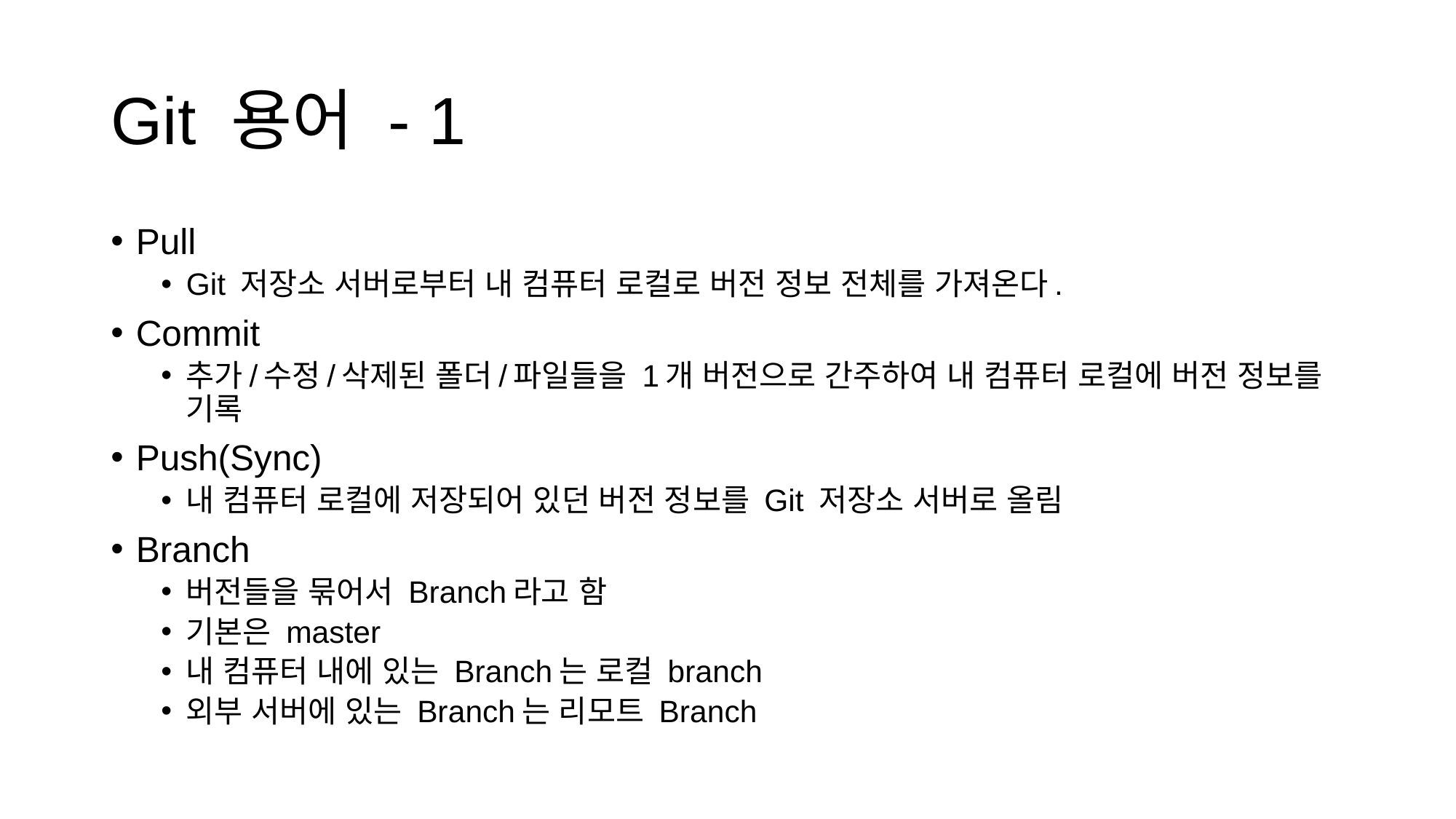

# Git 용어 - 1
Pull
Git 저장소 서버로부터 내 컴퓨터 로컬로 버전 정보 전체를 가져온다.
Commit
추가/수정/삭제된 폴더/파일들을 1개 버전으로 간주하여 내 컴퓨터 로컬에 버전 정보를 기록
Push(Sync)
내 컴퓨터 로컬에 저장되어 있던 버전 정보를 Git 저장소 서버로 올림
Branch
버전들을 묶어서 Branch라고 함
기본은 master
내 컴퓨터 내에 있는 Branch는 로컬 branch
외부 서버에 있는 Branch는 리모트 Branch